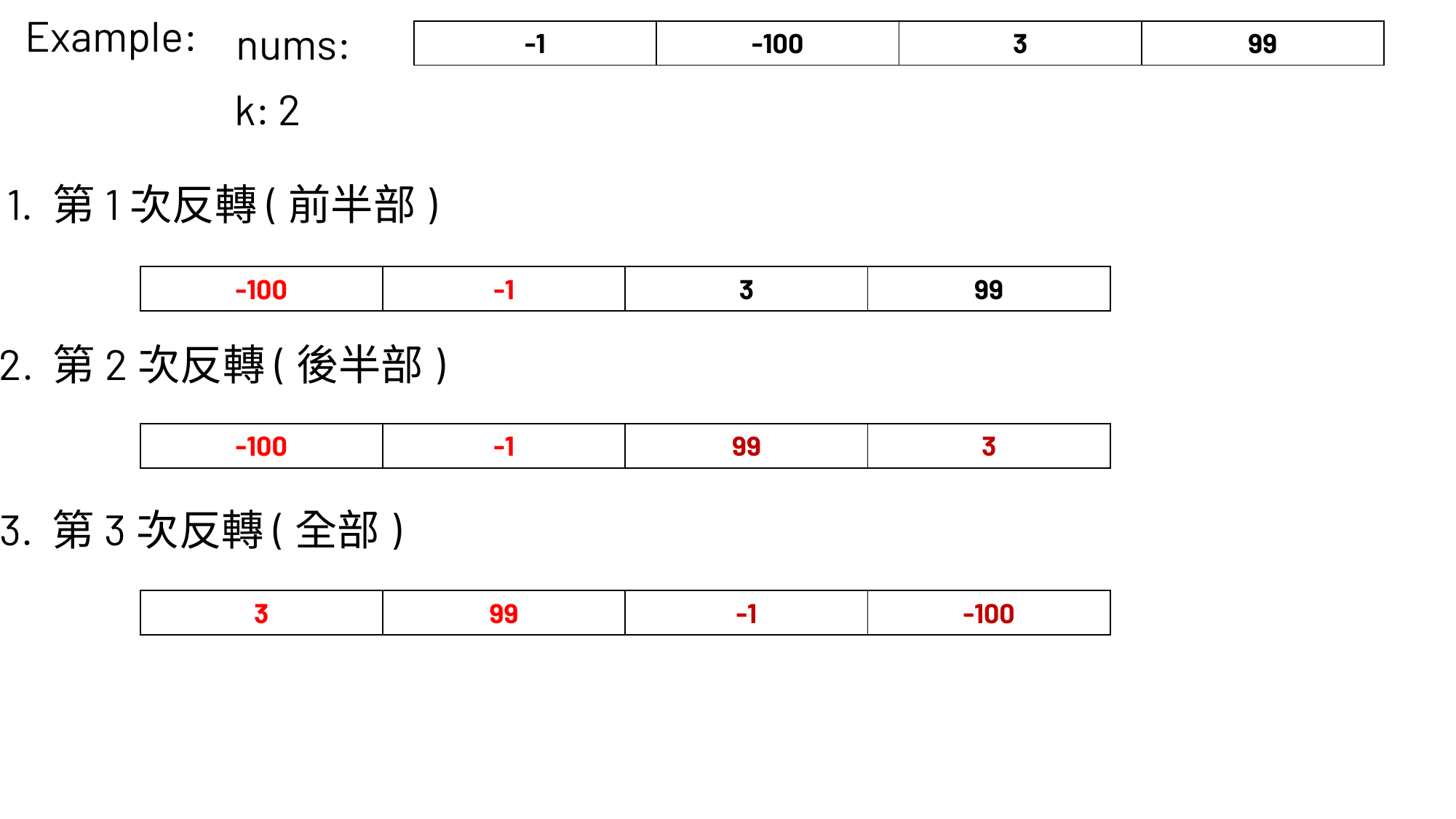

Example:
nums:
| -1 | -100 | 3 | 99 |
| --- | --- | --- | --- |
k: 2
1. 第1次反轉(前半部)
| -100 | -1 | 3 | 99 |
| --- | --- | --- | --- |
2. 第2次反轉(後半部)
| -100 | -1 | 99 | 3 |
| --- | --- | --- | --- |
3. 第3次反轉(全部)
| 3 | 99 | -1 | -100 |
| --- | --- | --- | --- |